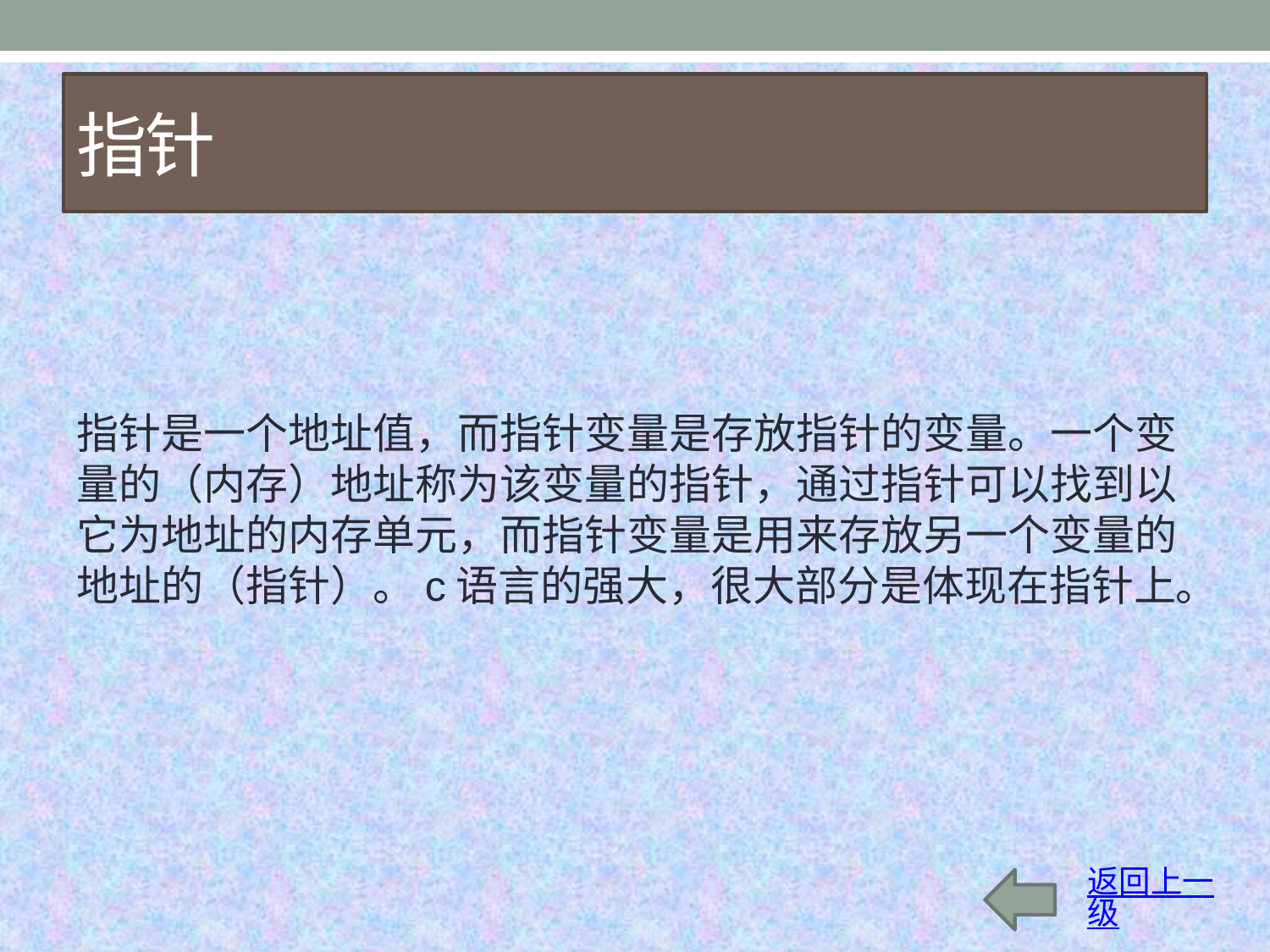

# 指针

指针是一个地址值，而指针变量是存放指针的变量。一个变量的（内存）地址称为该变量的指针，通过指针可以找到以它为地址的内存单元，而指针变量是用来存放另一个变量的地址的（指针）。c语言的强大，很大部分是体现在指针上。
返回上一级